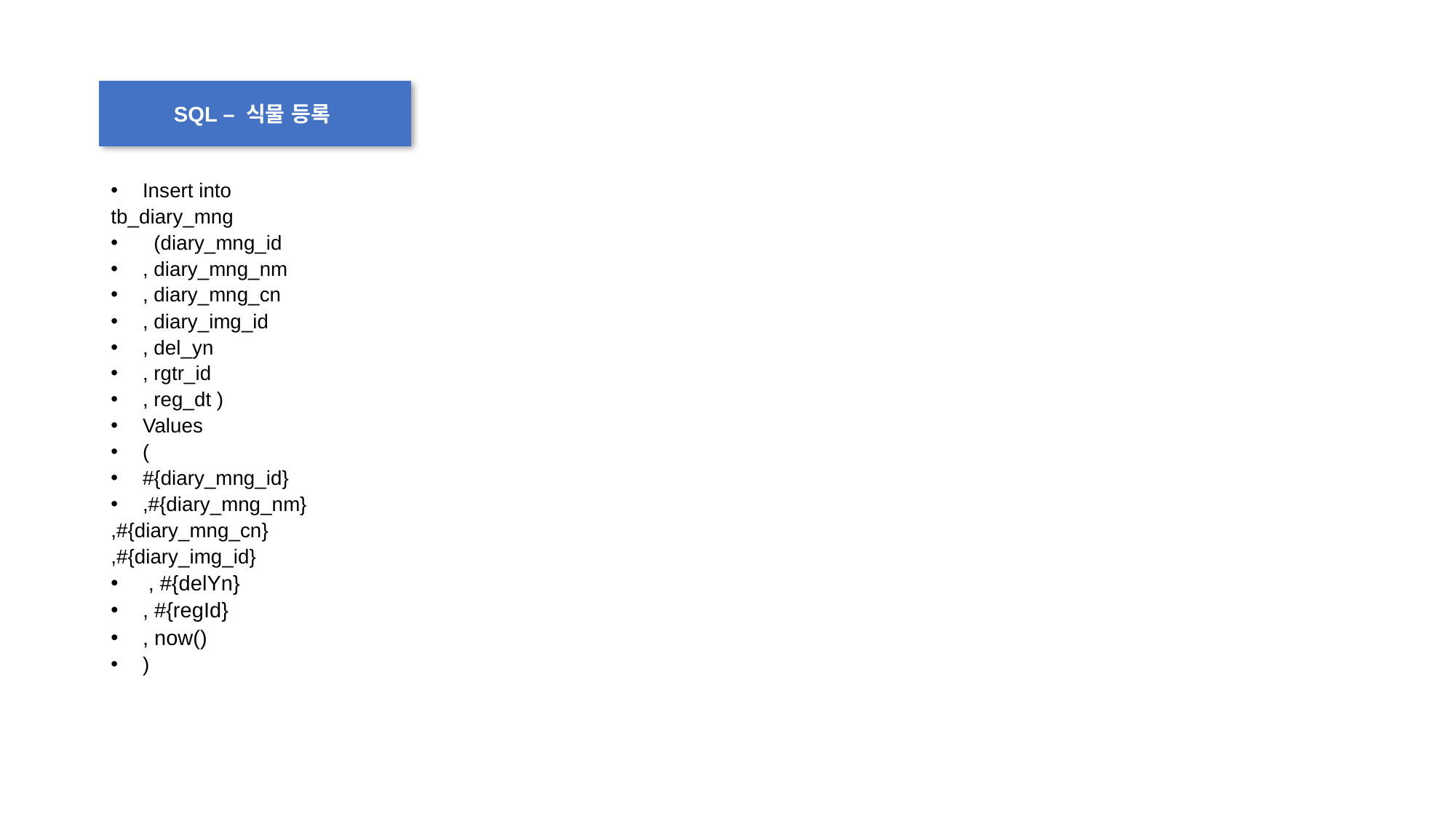

SQL – 식물 등록
Insert into
tb_diary_mng
  (diary_mng_id
, diary_mng_nm
, diary_mng_cn
, diary_img_id
, del_yn
, rgtr_id
, reg_dt )
Values
(
#{diary_mng_id}
,#{diary_mng_nm}
,#{diary_mng_cn}
,#{diary_img_id}
 , #{delYn}
, #{regId}
, now()
)